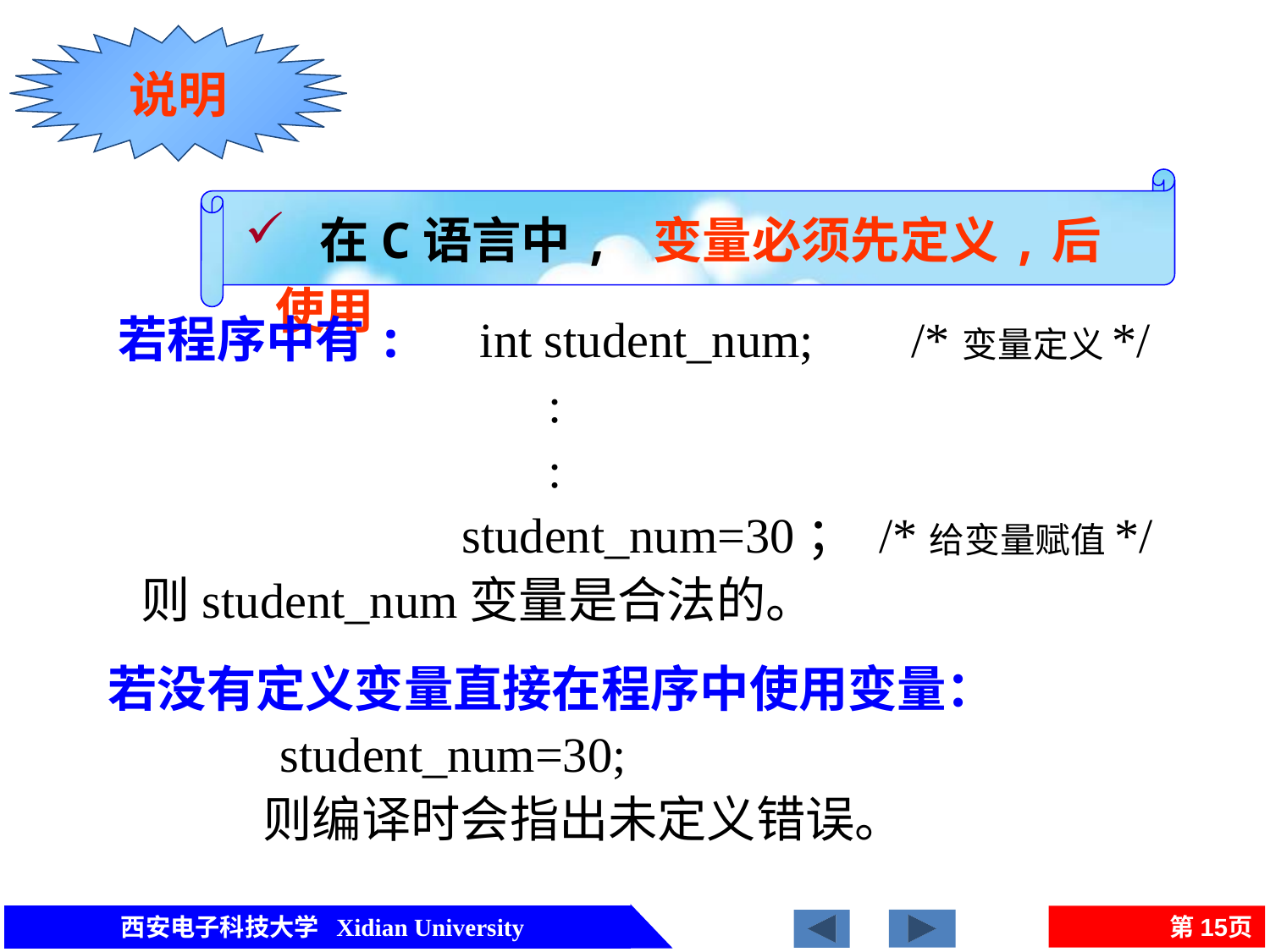

说明

  在C语言中, 变量必须先定义,后使用
若程序中有:      int student_num;        /*变量定义*/
                                   :
                                   :
                            student_num=30； /*给变量赋值*/
 则student_num变量是合法的。
若没有定义变量直接在程序中使用变量：
              student_num=30;
             则编译时会指出未定义错误。